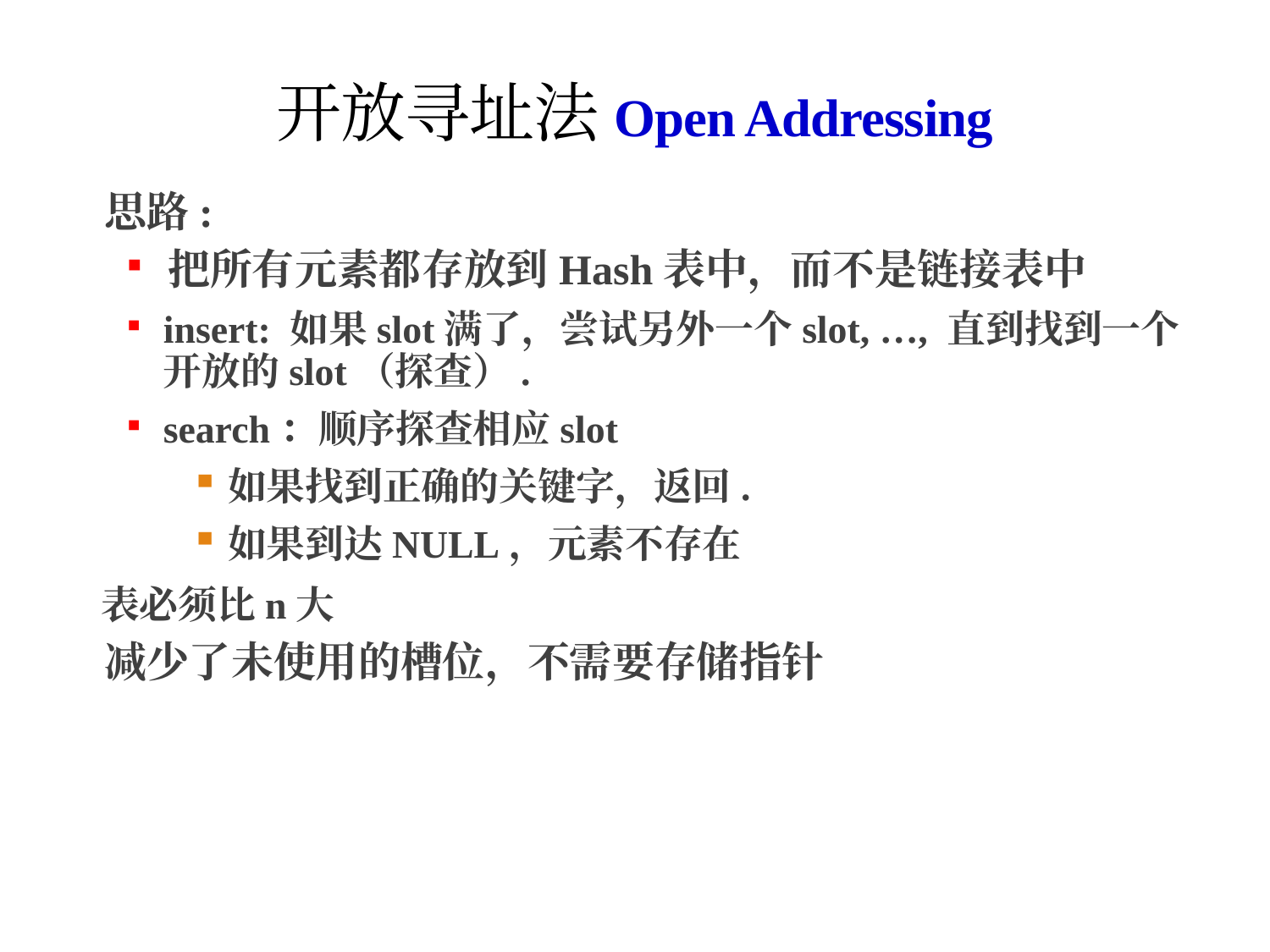

# 开放寻址法Open Addressing
思路:
把所有元素都存放到Hash表中，而不是链接表中
insert: 如果slot满了，尝试另外一个slot, …, 直到找到一个开放的slot（探查）.
search：顺序探查相应slot
如果找到正确的关键字，返回.
如果到达NULL，元素不存在
表必须比n大
减少了未使用的槽位，不需要存储指针